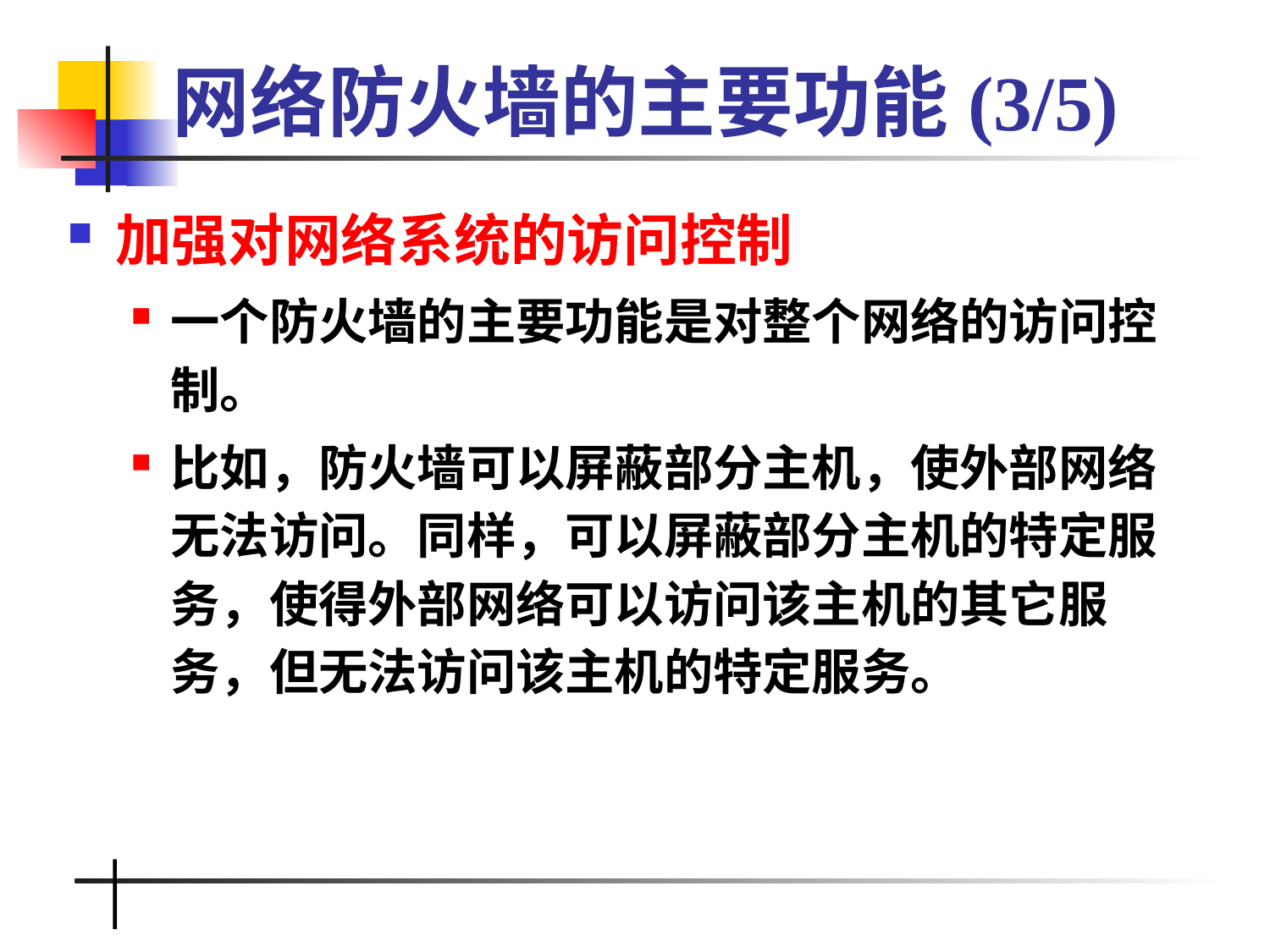

# 网络防火墙的主要功能(3/5)

加强对网络系统的访问控制
一个防火墙的主要功能是对整个网络的访问控制。
比如，防火墙可以屏蔽部分主机，使外部网络无法访问。同样，可以屏蔽部分主机的特定服务，使得外部网络可以访问该主机的其它服务，但无法访问该主机的特定服务。